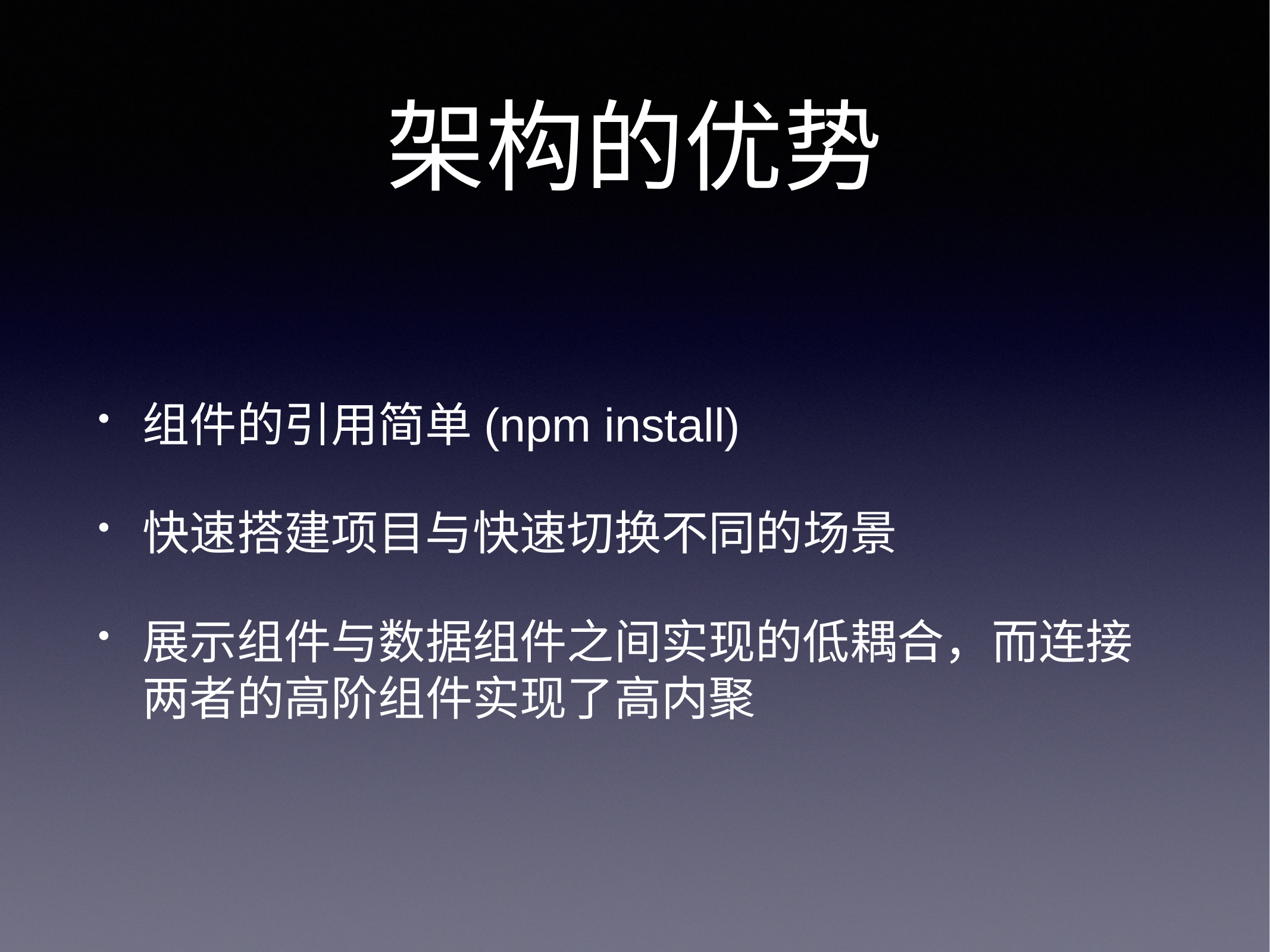

# 架构的优势
组件的引用简单(npm install)
快速搭建项目与快速切换不同的场景
展示组件与数据组件之间实现的低耦合，而连接两者的高阶组件实现了高内聚
69